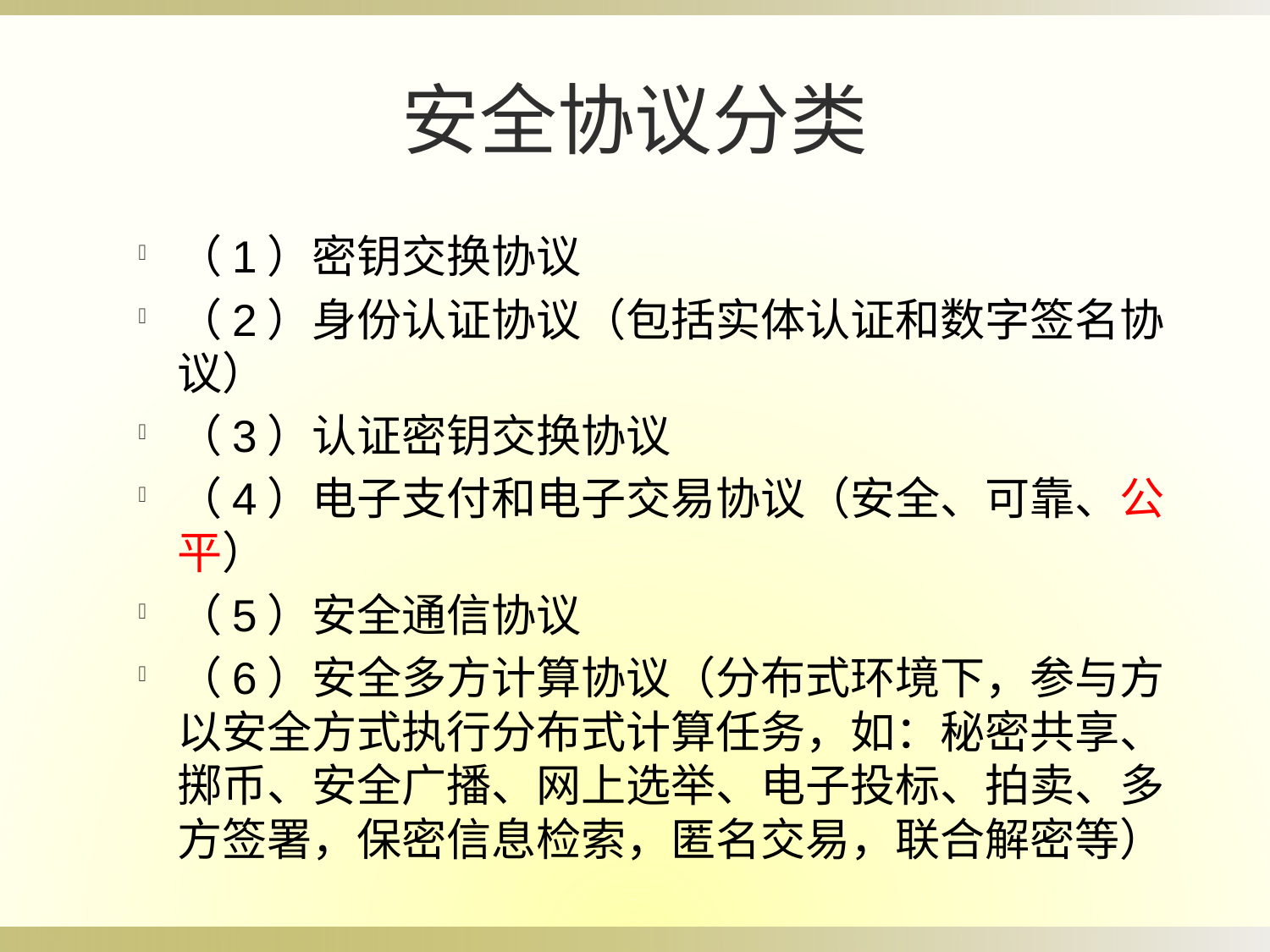

安全协议分类
（1）密钥交换协议
（2）身份认证协议（包括实体认证和数字签名协议）
（3）认证密钥交换协议
（4）电子支付和电子交易协议（安全、可靠、公平）
（5）安全通信协议
（6）安全多方计算协议（分布式环境下，参与方以安全方式执行分布式计算任务，如：秘密共享、掷币、安全广播、网上选举、电子投标、拍卖、多方签署，保密信息检索，匿名交易，联合解密等）